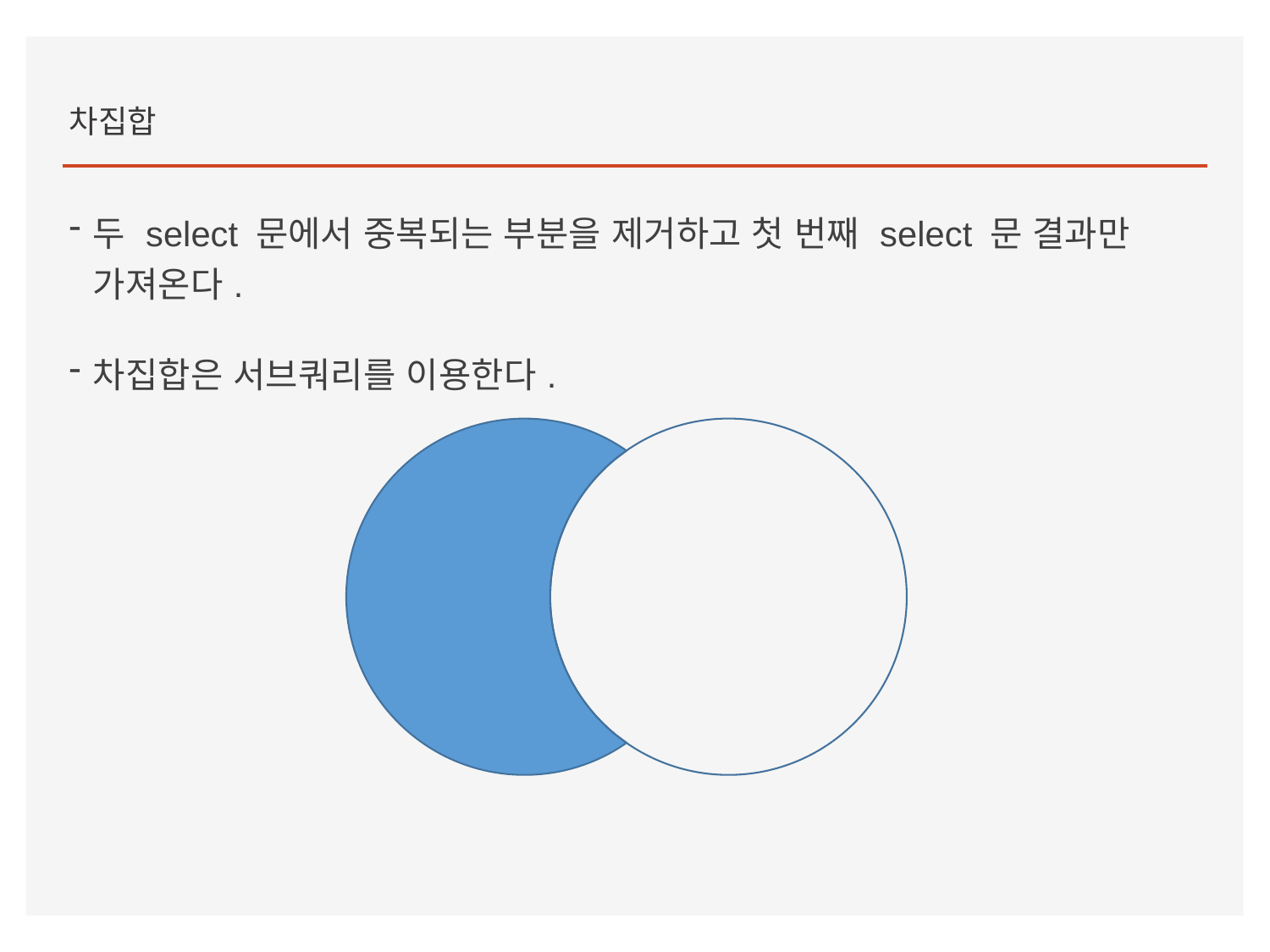

차집합
두 select 문에서 중복되는 부분을 제거하고 첫 번째 select 문 결과만 가져온다.
차집합은 서브쿼리를 이용한다.